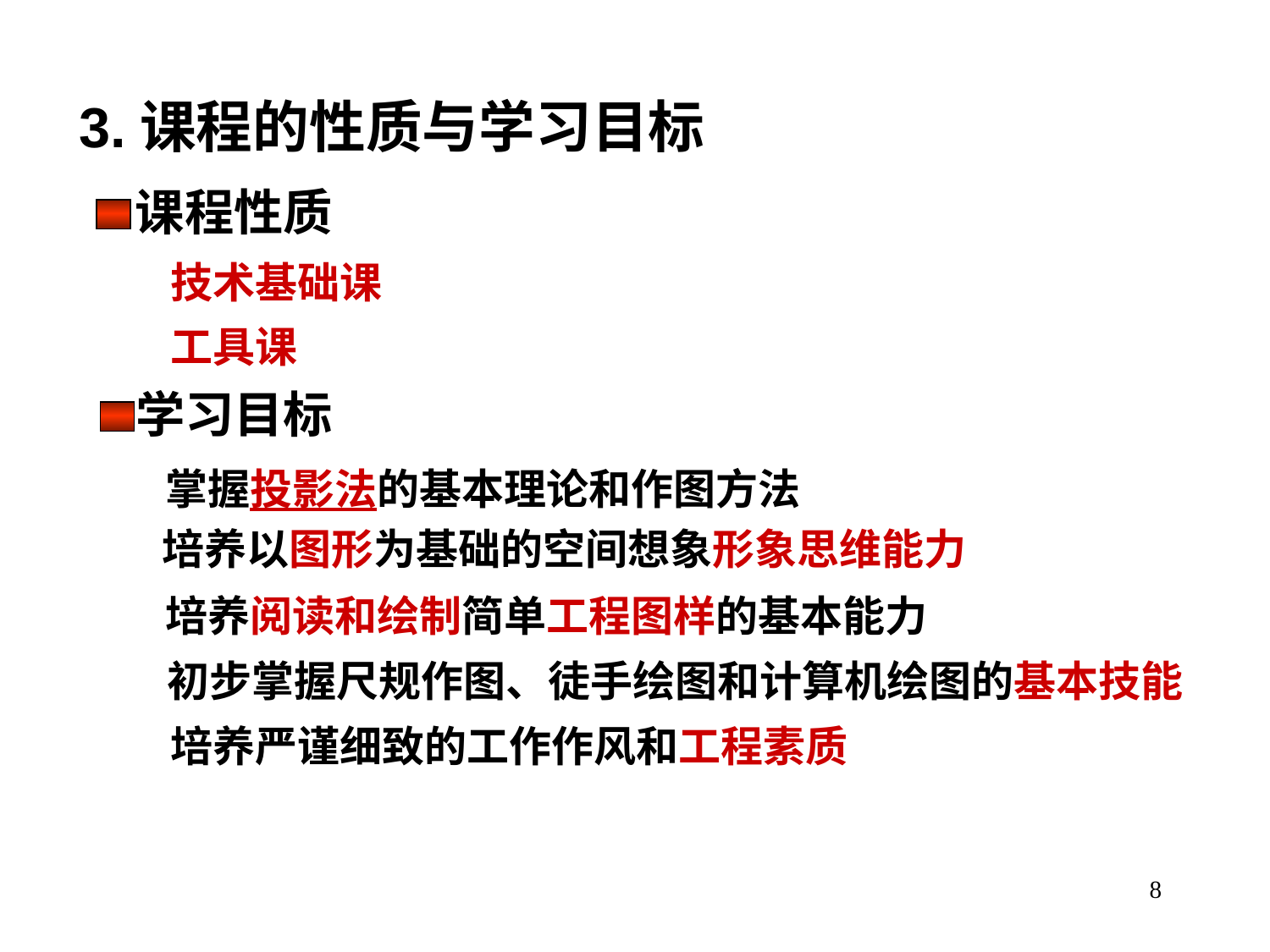

3.课程的性质与学习目标
  课程性质

技术基础课
工具课
  学习目标

掌握投影法的基本理论和作图方法
培养以图形为基础的空间想象形象思维能力
培养阅读和绘制简单工程图样的基本能力
初步掌握尺规作图、徒手绘图和计算机绘图的基本技能
培养严谨细致的工作作风和工程素质
8